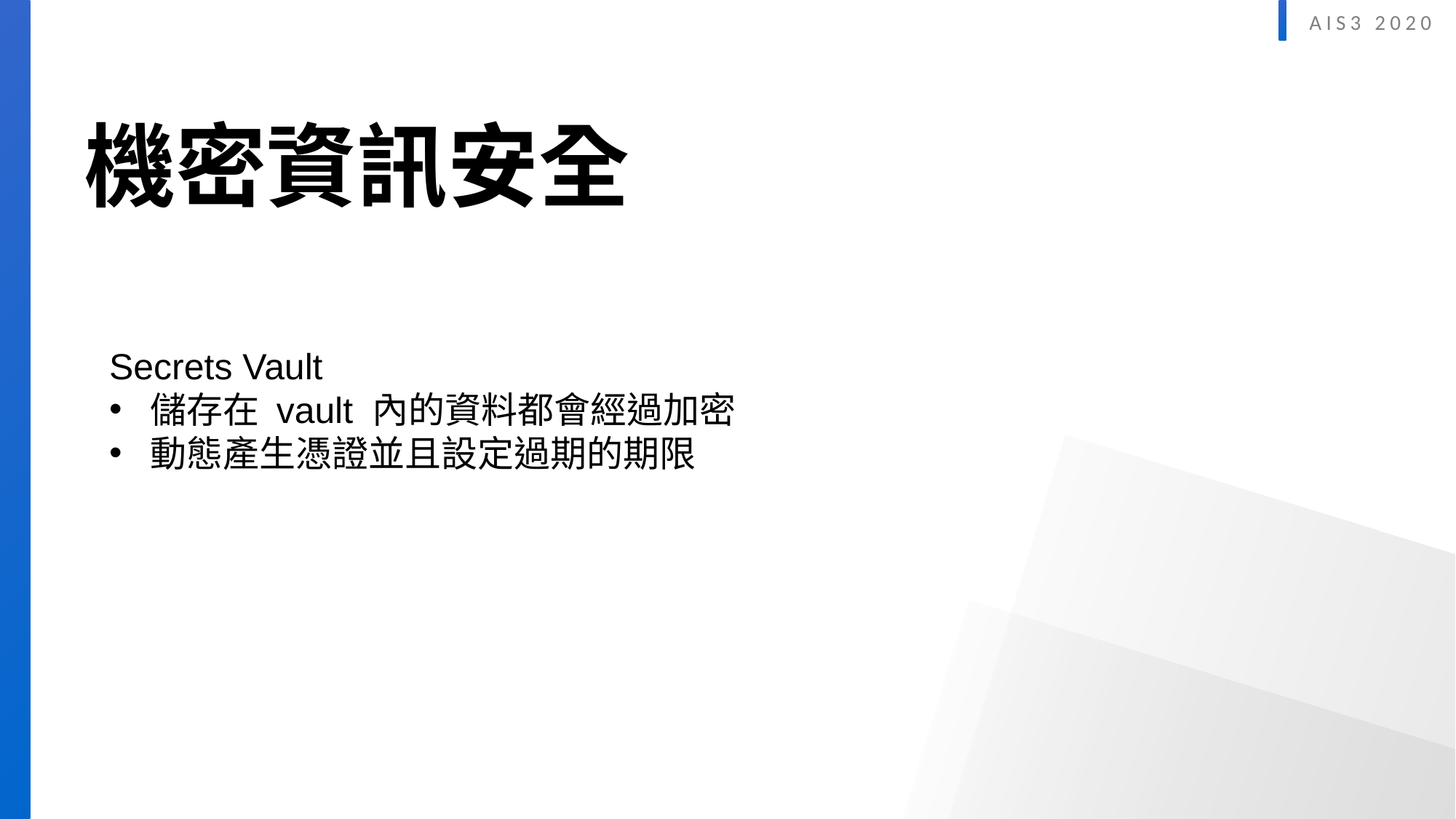

機密資訊安全
Secrets Vault
儲存在 vault 內的資料都會經過加密
動態產生憑證並且設定過期的期限